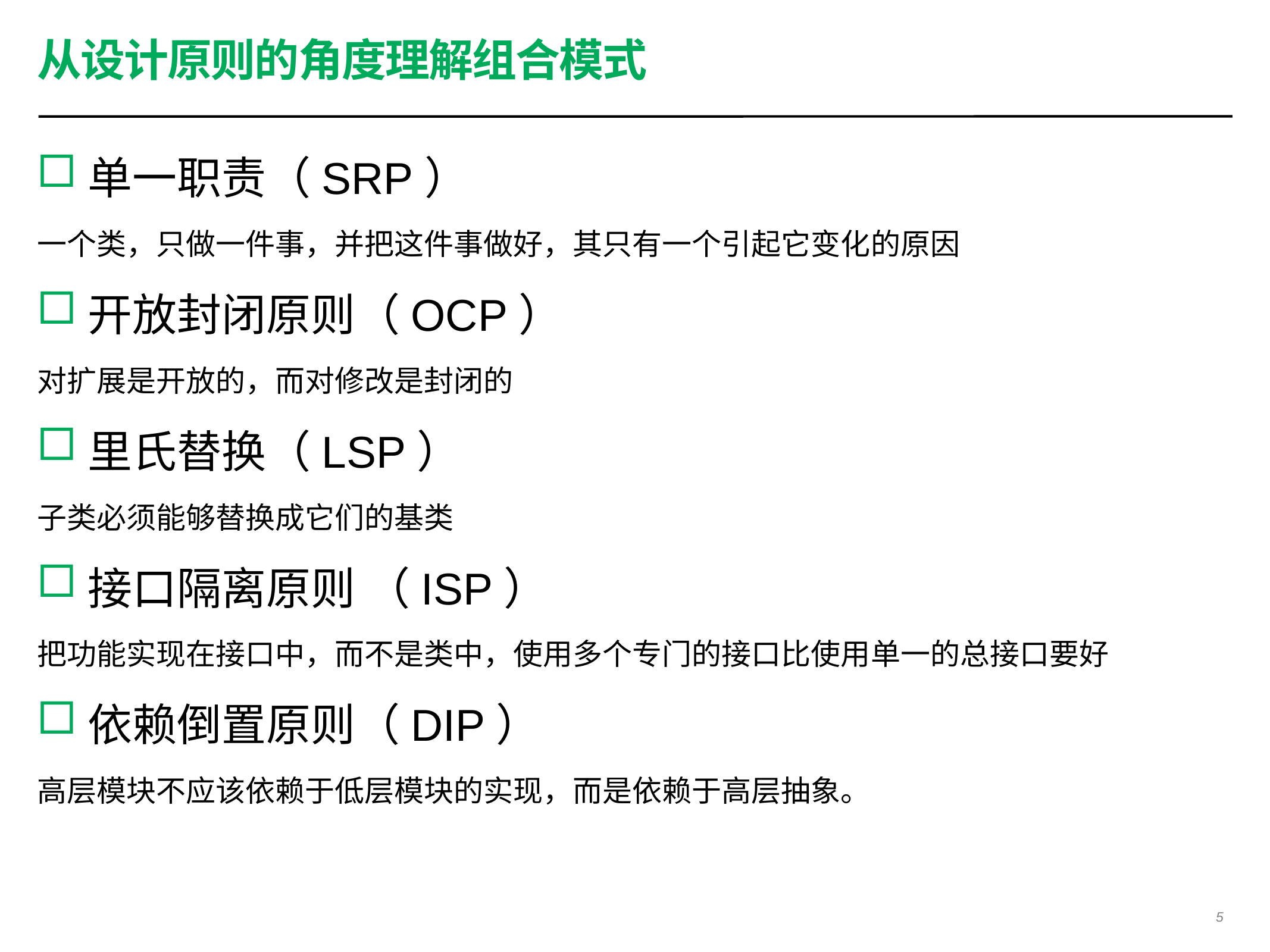

# 从设计原则的角度理解组合模式
单一职责（SRP）
一个类，只做一件事，并把这件事做好，其只有一个引起它变化的原因
开放封闭原则（OCP）
对扩展是开放的，而对修改是封闭的
里氏替换（LSP）
子类必须能够替换成它们的基类
接口隔离原则 （ISP）
把功能实现在接口中，而不是类中，使用多个专门的接口比使用单一的总接口要好
依赖倒置原则（DIP）
高层模块不应该依赖于低层模块的实现，而是依赖于高层抽象。

5